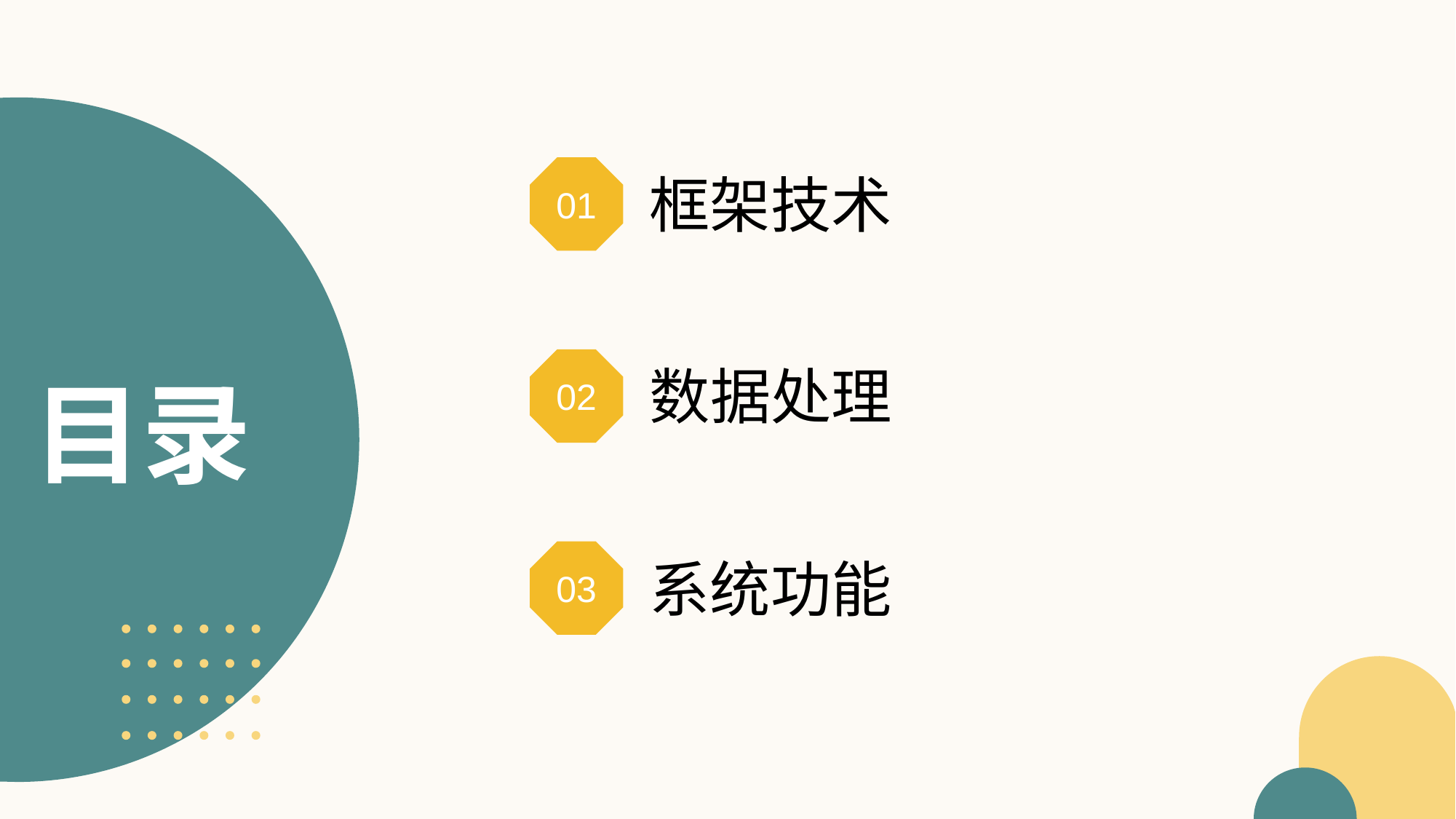

01
框架技术
# 目录
02
数据处理
03
系统功能